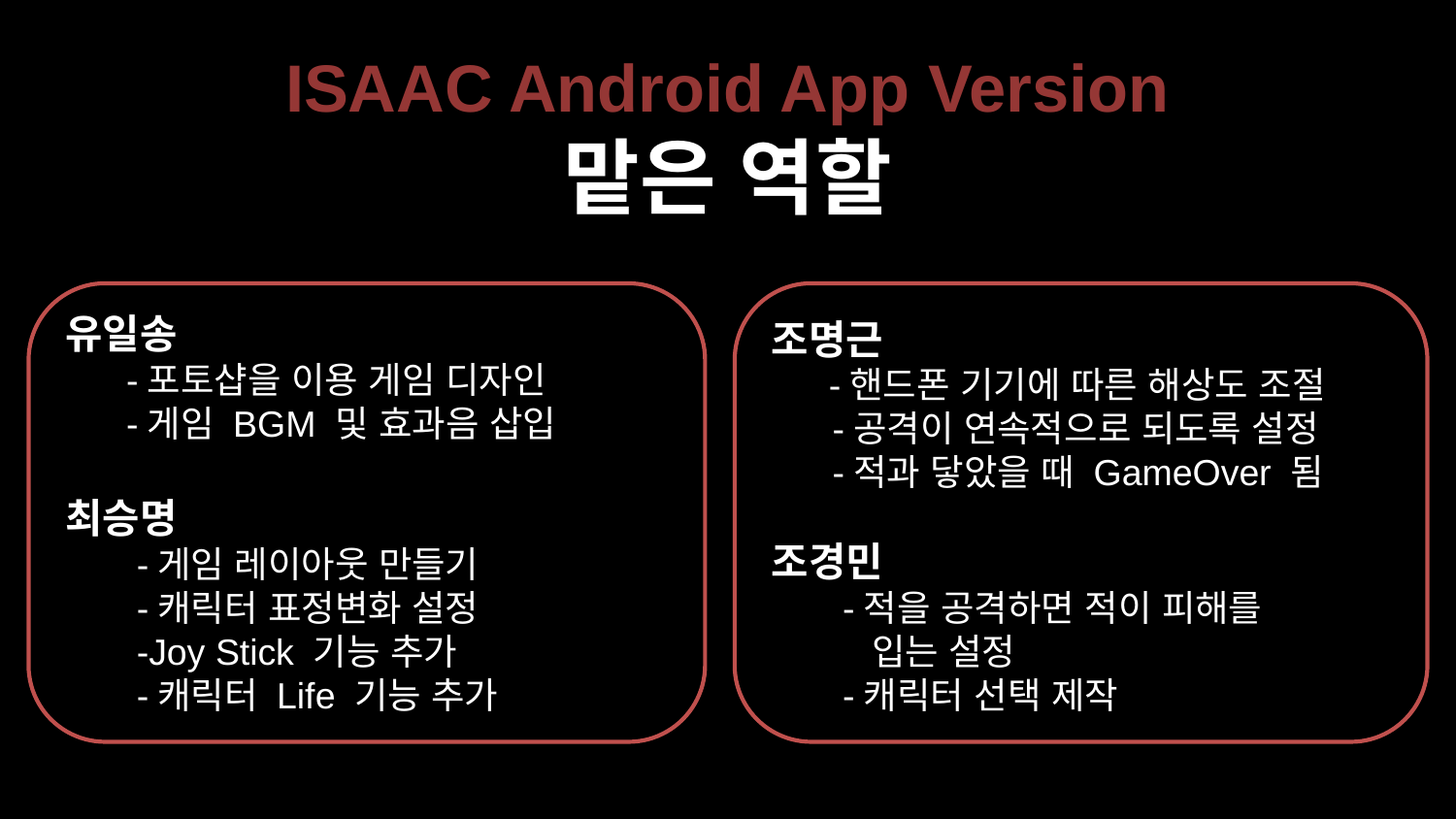

ISAAC Android App Version
맡은 역할
유일송
      -포토샵을 이용 게임 디자인
      -게임 BGM 및 효과음 삽입

최승명
       -게임 레이아웃 만들기
       -캐릭터 표정변화 설정
       -Joy Stick 기능 추가
       -캐릭터 Life 기능 추가

조명근
      -핸드폰 기기에 따른 해상도 조절
      -공격이 연속적으로 되도록 설정
      -적과 닿았을 때 GameOver 됨

조경민
       -적을 공격하면 적이 피해를
         입는 설정
       -캐릭터 선택 제작